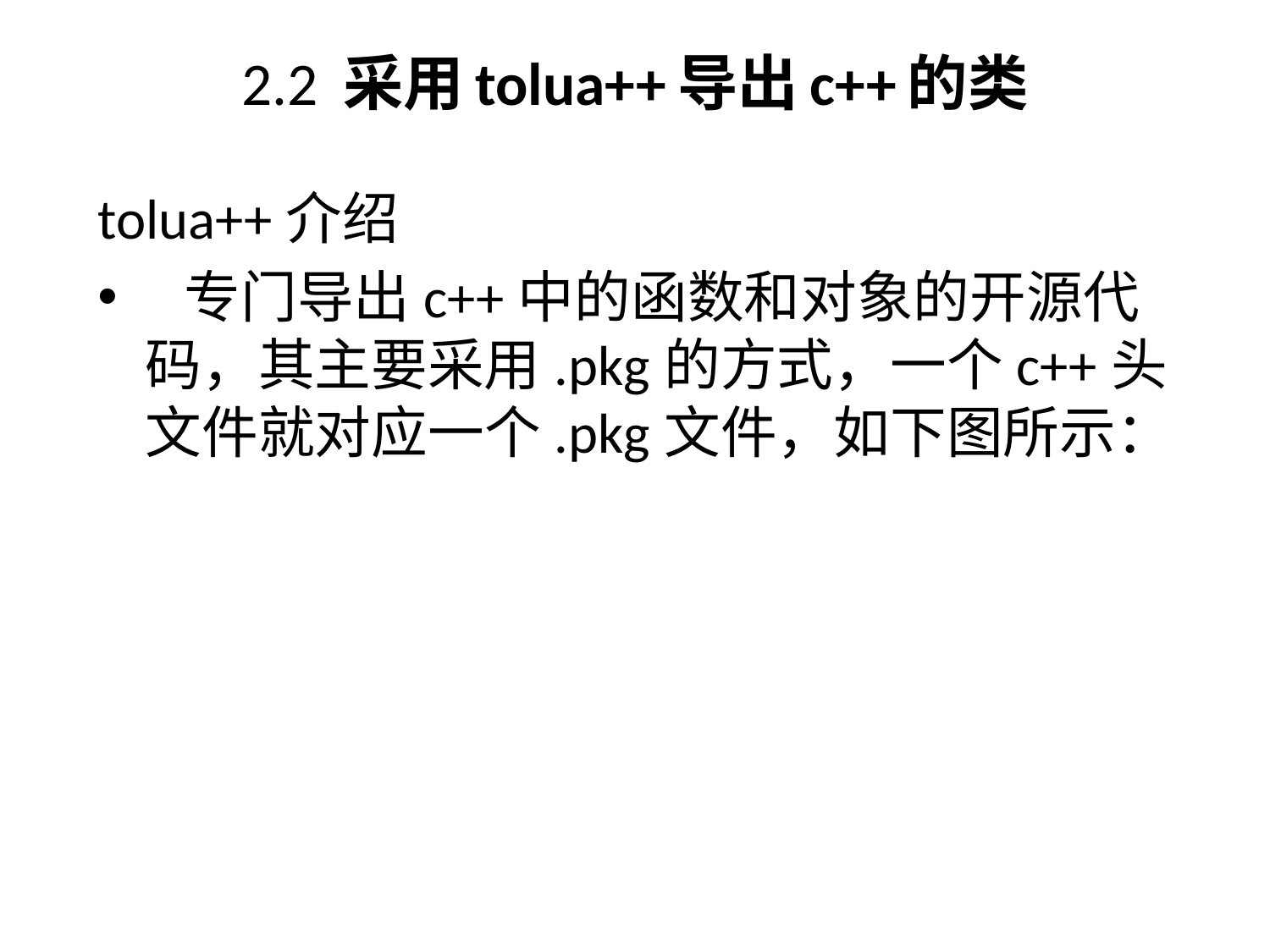

# 2.2 采用tolua++导出c++的类
tolua++介绍
  专门导出c++中的函数和对象的开源代码，其主要采用.pkg的方式，一个c++头文件就对应一个.pkg文件，如下图所示：